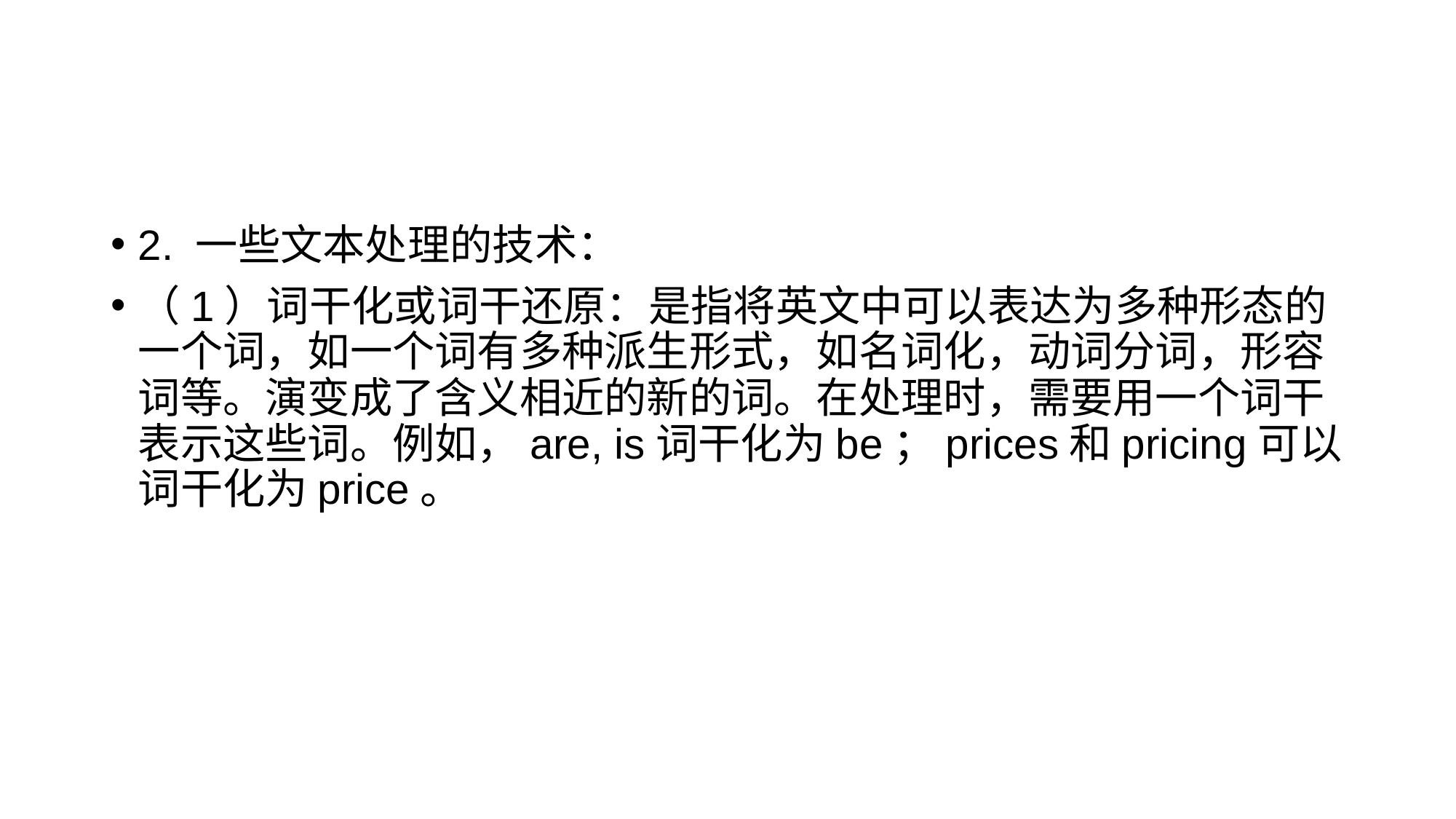

#
2. 一些文本处理的技术：
（1）词干化或词干还原：是指将英文中可以表达为多种形态的一个词，如一个词有多种派生形式，如名词化，动词分词，形容词等。演变成了含义相近的新的词。在处理时，需要用一个词干表示这些词。例如，are, is词干化为be；prices和pricing可以词干化为price。